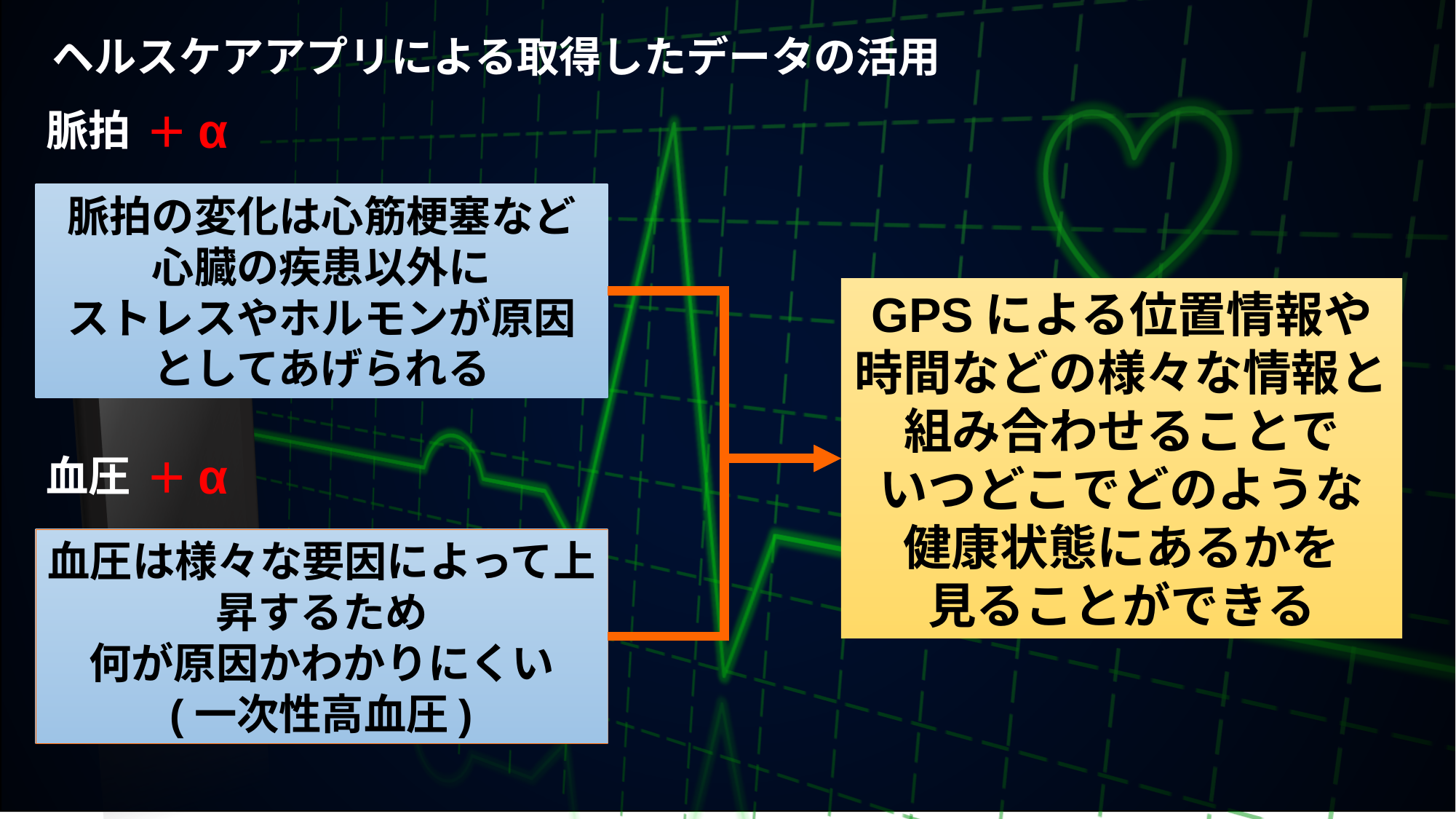

ヘルスケアアプリによる取得したデータの活用
＋α
脈拍
脈拍の変化は心筋梗塞など心臓の疾患以外に
ストレスやホルモンが原因としてあげられる
GPSによる位置情報や
時間などの様々な情報と
組み合わせることで
いつどこでどのような
健康状態にあるかを
見ることができる
＋α
血圧
血圧は様々な要因によって上昇するため
何が原因かわかりにくい
(一次性高血圧)